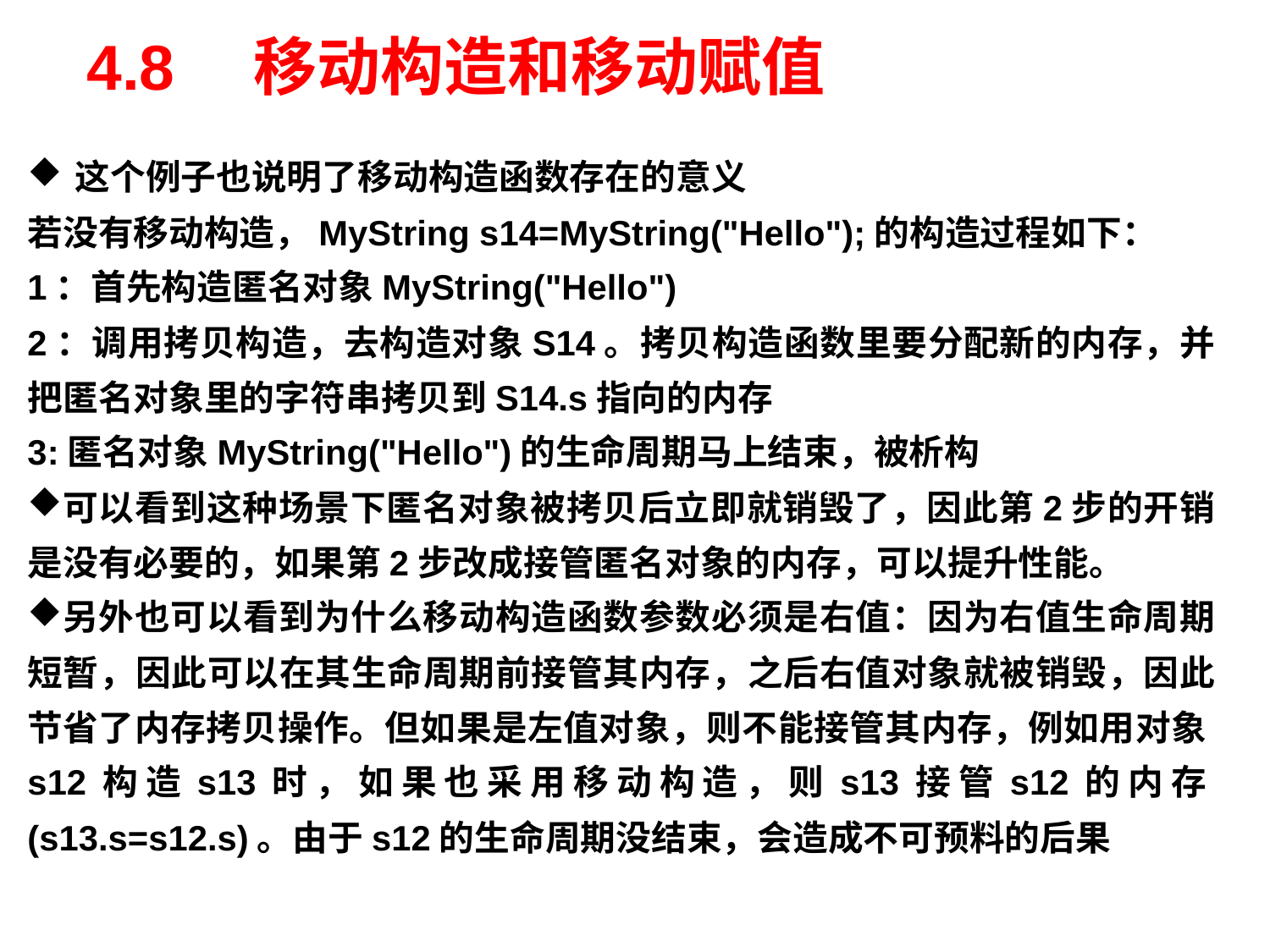

# 4.8　移动构造和移动赋值
这个例子也说明了移动构造函数存在的意义
若没有移动构造，MyString s14=MyString("Hello");的构造过程如下：
1：首先构造匿名对象MyString("Hello")
2：调用拷贝构造，去构造对象S14。拷贝构造函数里要分配新的内存，并把匿名对象里的字符串拷贝到S14.s指向的内存
3:匿名对象MyString("Hello")的生命周期马上结束，被析构
可以看到这种场景下匿名对象被拷贝后立即就销毁了，因此第2步的开销是没有必要的，如果第2步改成接管匿名对象的内存，可以提升性能。
另外也可以看到为什么移动构造函数参数必须是右值：因为右值生命周期短暂，因此可以在其生命周期前接管其内存，之后右值对象就被销毁，因此节省了内存拷贝操作。但如果是左值对象，则不能接管其内存，例如用对象s12构造s13时，如果也采用移动构造，则s13接管s12的内存(s13.s=s12.s)。由于s12的生命周期没结束，会造成不可预料的后果